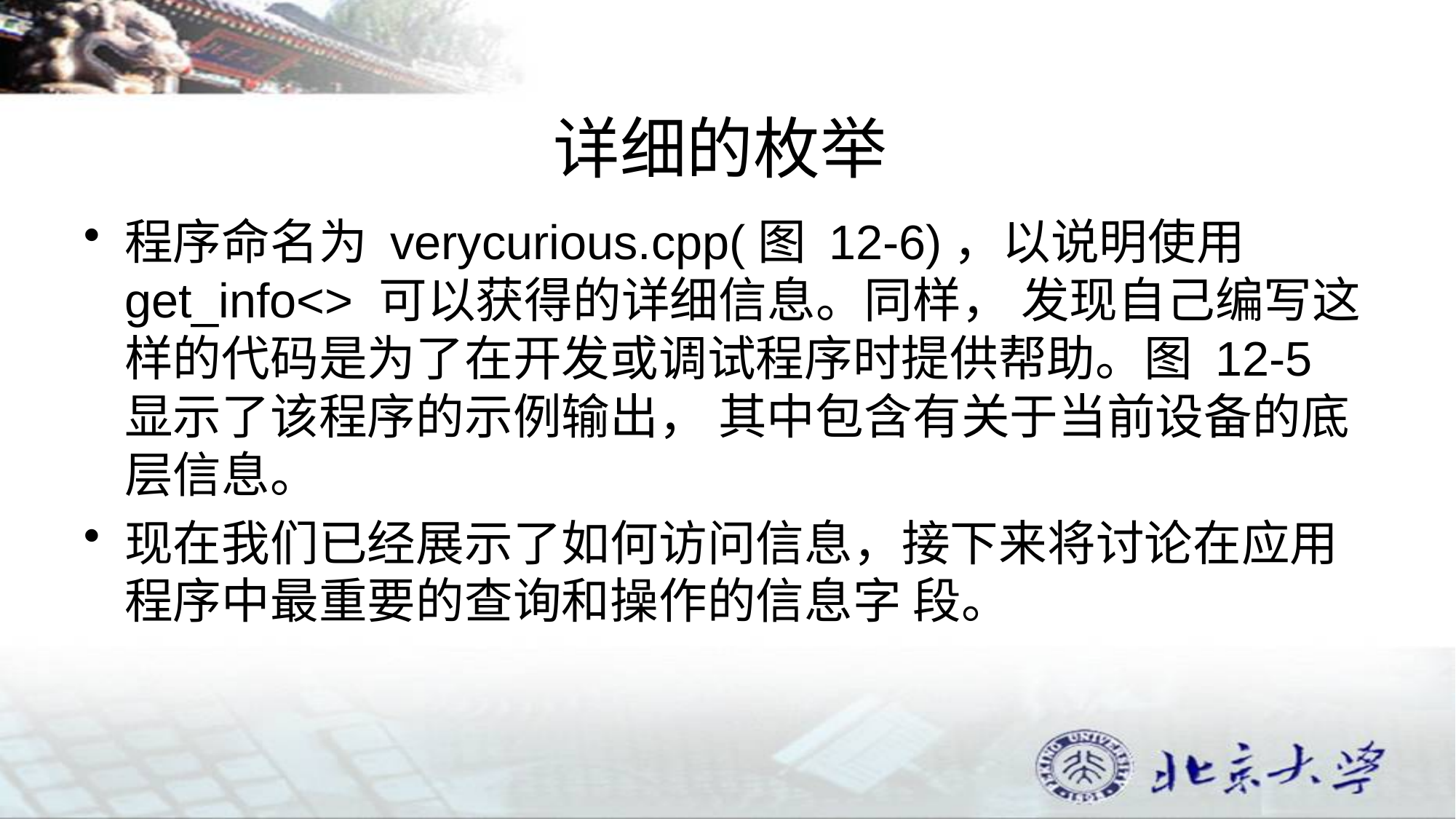

# 详细的枚举
程序命名为 verycurious.cpp(图 12-6)，以说明使用 get_info<> 可以获得的详细信息。同样， 发现自己编写这样的代码是为了在开发或调试程序时提供帮助。图 12-5 显示了该程序的示例输出， 其中包含有关于当前设备的底层信息。
现在我们已经展示了如何访问信息，接下来将讨论在应用程序中最重要的查询和操作的信息字 段。